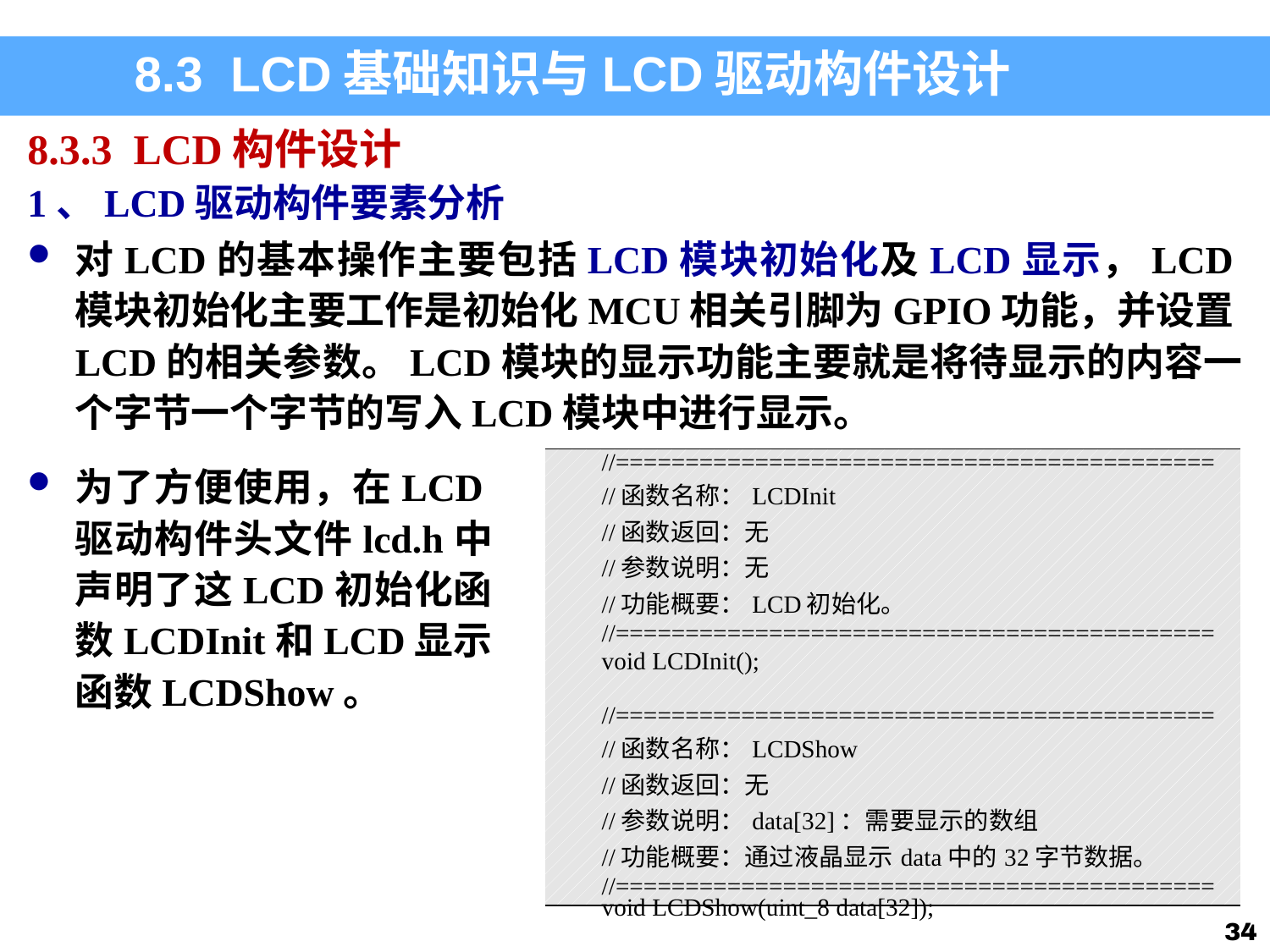

8.3  LCD基础知识与LCD驱动构件设计
8.3.3  LCD构件设计
1、LCD驱动构件要素分析
对LCD的基本操作主要包括LCD模块初始化及LCD显示，LCD模块初始化主要工作是初始化MCU相关引脚为GPIO功能，并设置LCD的相关参数。LCD模块的显示功能主要就是将待显示的内容一个字节一个字节的写入LCD模块中进行显示。
| //=========================================== //函数名称：LCDInit //函数返回：无 //参数说明：无 //功能概要：LCD初始化。 //=========================================== void LCDInit();   //=========================================== //函数名称：LCDShow //函数返回：无 //参数说明：data[32]：需要显示的数组 //功能概要：通过液晶显示data中的32字节数据。 //=========================================== void LCDShow(uint\_8 data[32]); |
| --- |
为了方便使用，在LCD驱动构件头文件lcd.h中声明了这LCD初始化函数LCDInit和LCD显示函数LCDShow。
34